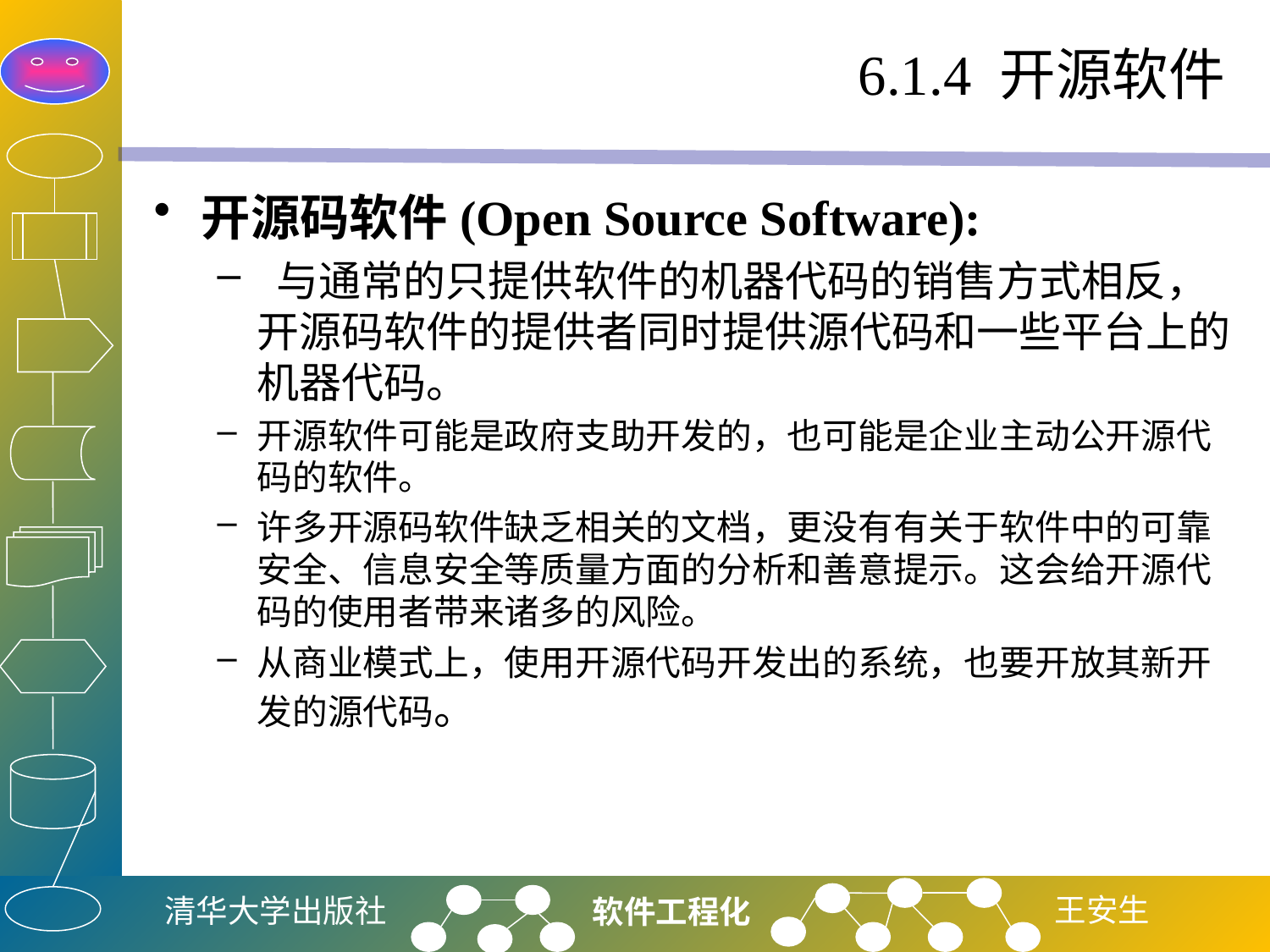

# 6.1.4 开源软件
开源码软件(Open Source Software):
 与通常的只提供软件的机器代码的销售方式相反，开源码软件的提供者同时提供源代码和一些平台上的机器代码。
开源软件可能是政府支助开发的，也可能是企业主动公开源代码的软件。
许多开源码软件缺乏相关的文档，更没有有关于软件中的可靠安全、信息安全等质量方面的分析和善意提示。这会给开源代码的使用者带来诸多的风险。
从商业模式上，使用开源代码开发出的系统，也要开放其新开发的源代码。